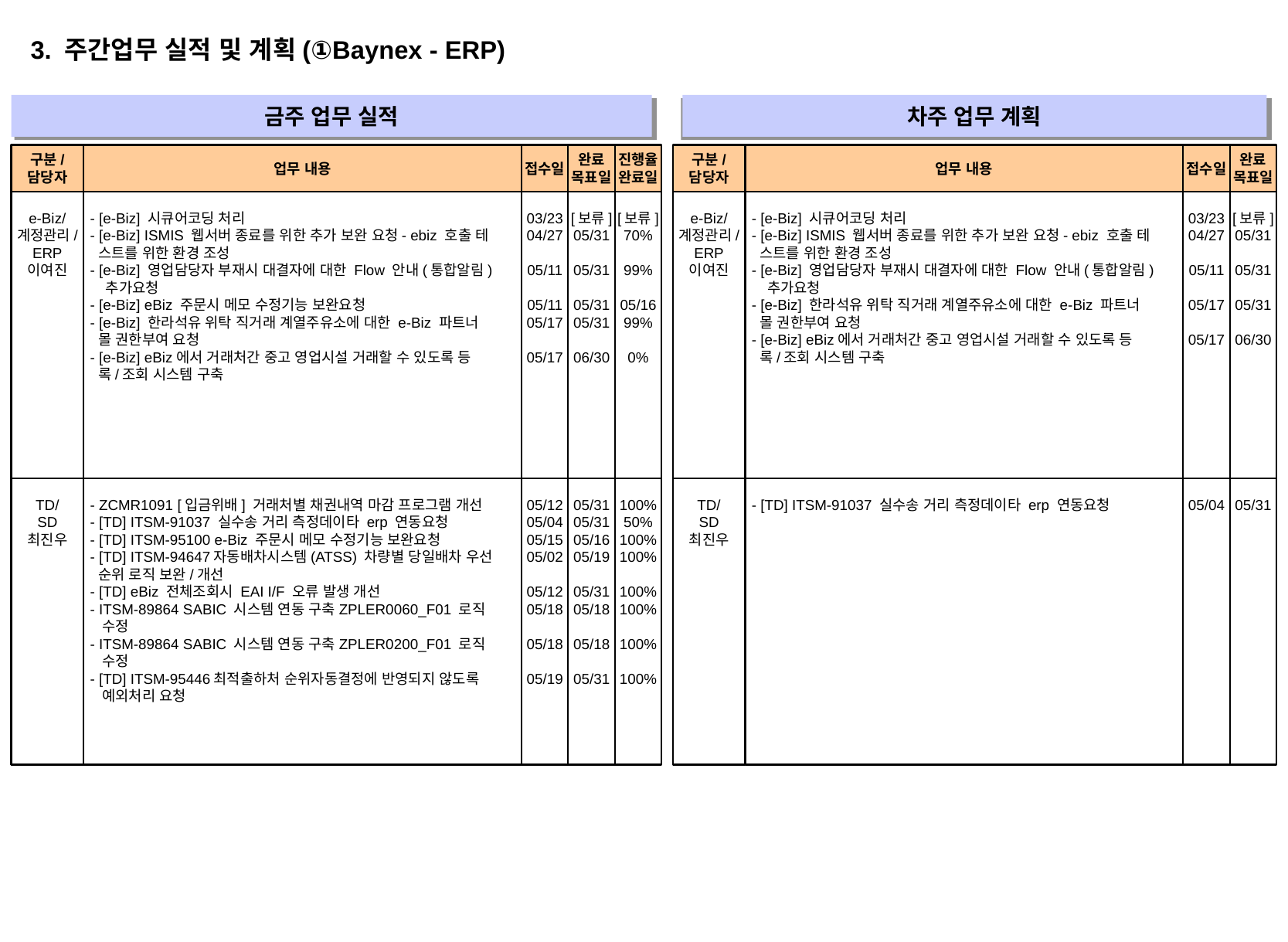

3. 주간업무 실적 및 계획(①Baynex - ERP)
금주 업무 실적
차주 업무 계획
" "
" "
구분/
담당자
업무 내용
접수일
완료
목표일
진행율
완료일
구분/
담당자
업무 내용
접수일
완료
목표일
e-Biz/
계정관리/
ERP
이여진

- [e-Biz] 시큐어코딩 처리
- [e-Biz] ISMIS 웹서버 종료를 위한 추가 보완 요청- ebiz 호출 테
  스트를 위한 환경 조성
- [e-Biz] 영업담당자 부재시 대결자에 대한 Flow 안내(통합알림)
   추가요청
- [e-Biz] eBiz 주문시 메모 수정기능 보완요청
- [e-Biz] 한라석유 위탁 직거래 계열주유소에 대한 e-Biz 파트너
  몰 권한부여 요청
- [e-Biz] eBiz에서 거래처간 중고 영업시설 거래할 수 있도록 등
  록/조회 시스템 구축
03/23
04/27
05/11
05/11
05/17
05/17
[보류]
05/31
05/31
05/31
05/31
06/30
[보류]
70%
99%
05/16
99%
0%
e-Biz/
계정관리/
ERP
이여진

- [e-Biz] 시큐어코딩 처리
- [e-Biz] ISMIS 웹서버 종료를 위한 추가 보완 요청- ebiz 호출 테
  스트를 위한 환경 조성
- [e-Biz] 영업담당자 부재시 대결자에 대한 Flow 안내(통합알림)
   추가요청
- [e-Biz] 한라석유 위탁 직거래 계열주유소에 대한 e-Biz 파트너
  몰 권한부여 요청
- [e-Biz] eBiz에서 거래처간 중고 영업시설 거래할 수 있도록 등
  록/조회 시스템 구축
03/23
04/27
05/11
05/17
05/17
[보류]
05/31
05/31
05/31
06/30
TD/
SD
최진우

- ZCMR1091 [입금위배] 거래처별 채권내역 마감 프로그램 개선
- [TD] ITSM-91037 실수송 거리 측정데이타 erp 연동요청
- [TD] ITSM-95100 e-Biz 주문시 메모 수정기능 보완요청
- [TD] ITSM-94647자동배차시스템(ATSS) 차량별 당일배차 우선
  순위 로직 보완/개선
- [TD] eBiz 전체조회시 EAI I/F 오류 발생 개선
- ITSM-89864 SABIC 시스템 연동 구축ZPLER0060_F01 로직
   수정
- ITSM-89864 SABIC 시스템 연동 구축ZPLER0200_F01 로직
   수정
- [TD] ITSM-95446최적출하처 순위자동결정에 반영되지 않도록
   예외처리 요청
05/12
05/04
05/15
05/02
05/12
05/18
05/18
05/19
05/31
05/31
05/16
05/19
05/31
05/18
05/18
05/31
100%
50%
100%
100%
100%
100%
100%
100%
TD/
SD
최진우

- [TD] ITSM-91037 실수송 거리 측정데이타 erp 연동요청
05/04
05/31